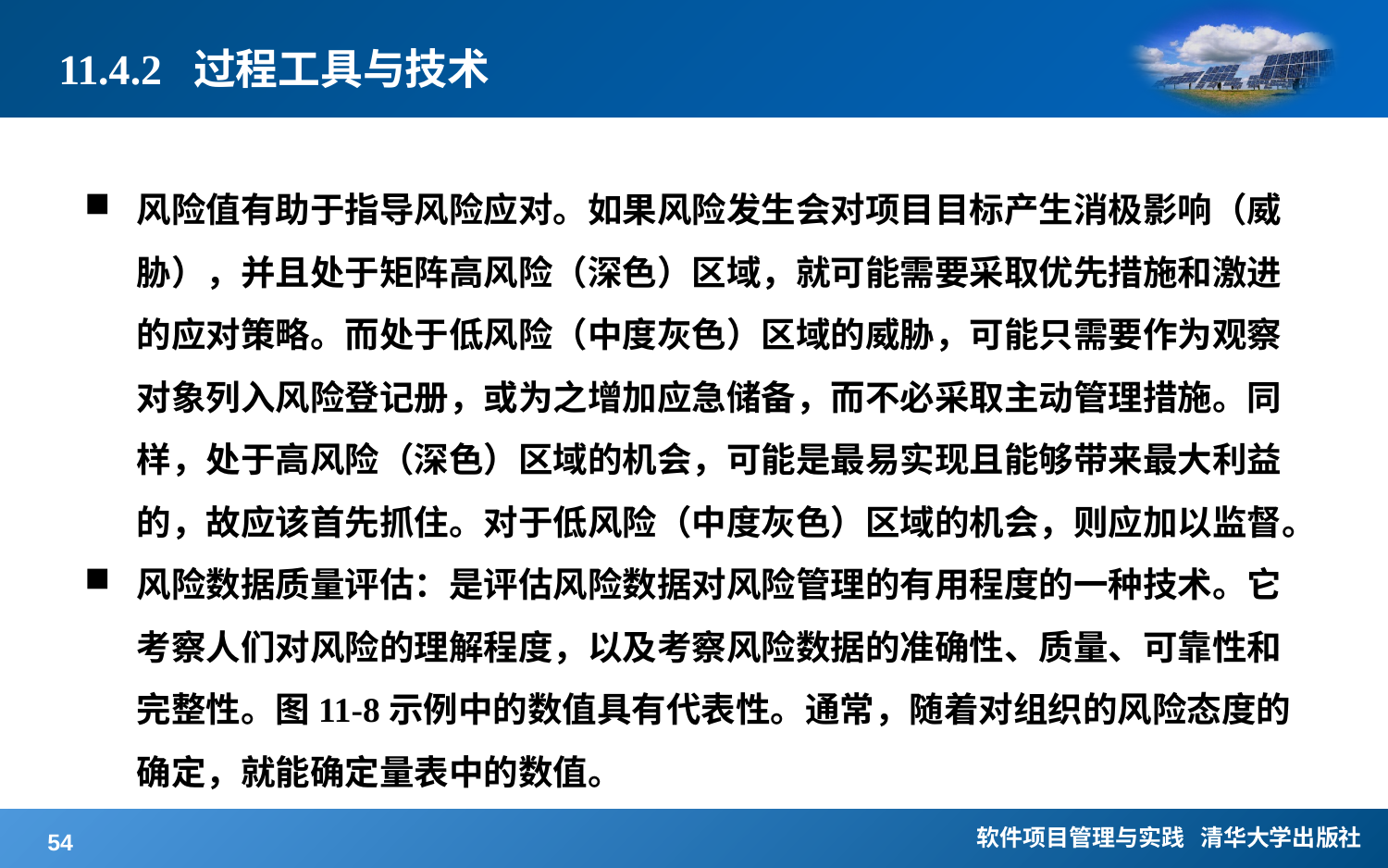

# 11.4.2  过程工具与技术
风险值有助于指导风险应对。如果风险发生会对项目目标产生消极影响（威胁），并且处于矩阵高风险（深色）区域，就可能需要采取优先措施和激进的应对策略。而处于低风险（中度灰色）区域的威胁，可能只需要作为观察对象列入风险登记册，或为之增加应急储备，而不必采取主动管理措施。同样，处于高风险（深色）区域的机会，可能是最易实现且能够带来最大利益的，故应该首先抓住。对于低风险（中度灰色）区域的机会，则应加以监督。
风险数据质量评估：是评估风险数据对风险管理的有用程度的一种技术。它考察人们对风险的理解程度，以及考察风险数据的准确性、质量、可靠性和完整性。图11-8示例中的数值具有代表性。通常，随着对组织的风险态度的确定，就能确定量表中的数值。